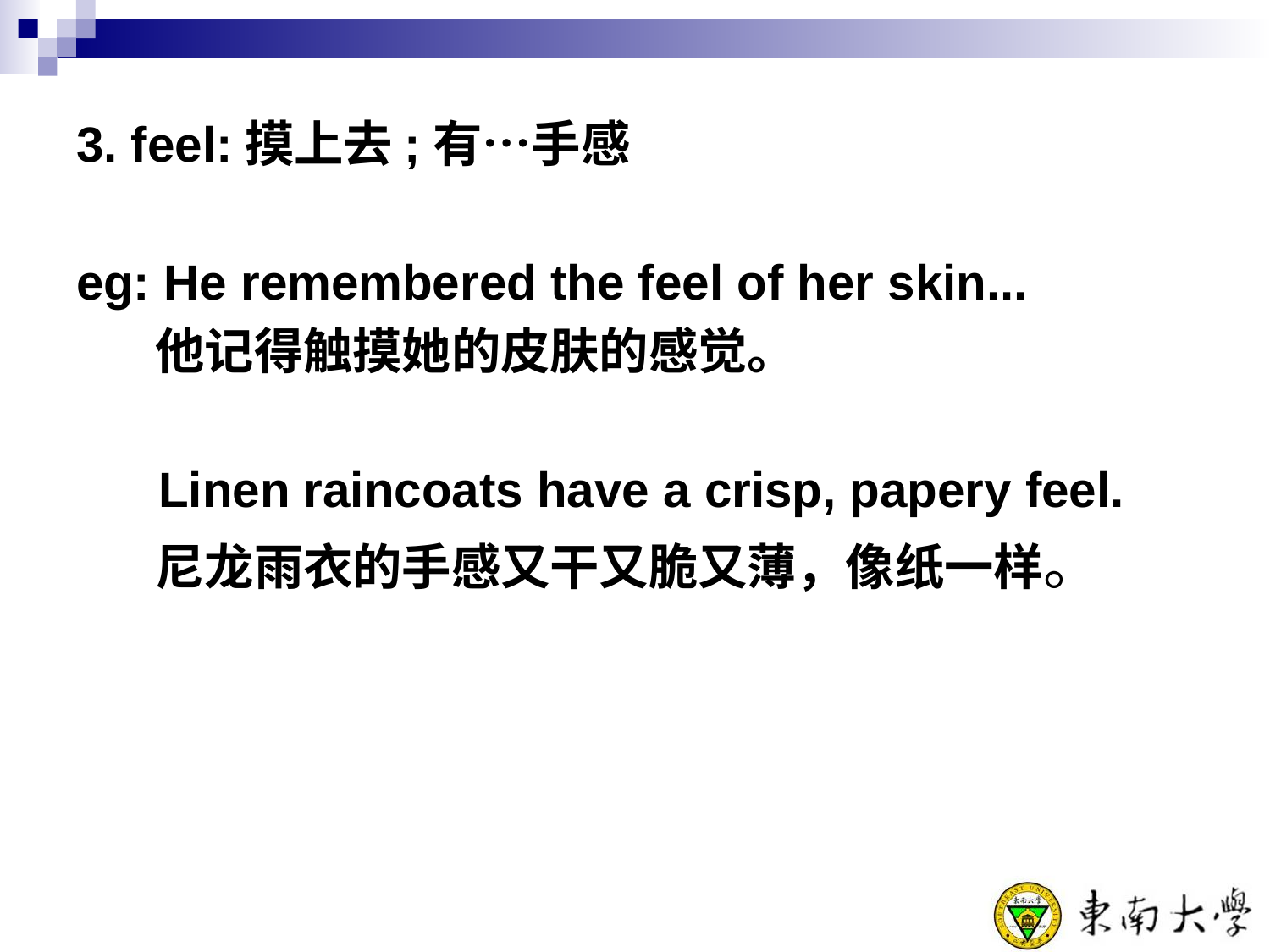

3. feel:摸上去;有…手感

eg: He remembered the feel of her skin...
      他记得触摸她的皮肤的感觉。

      Linen raincoats have a crisp, papery feel.
      尼龙雨衣的手感又干又脆又薄，像纸一样。